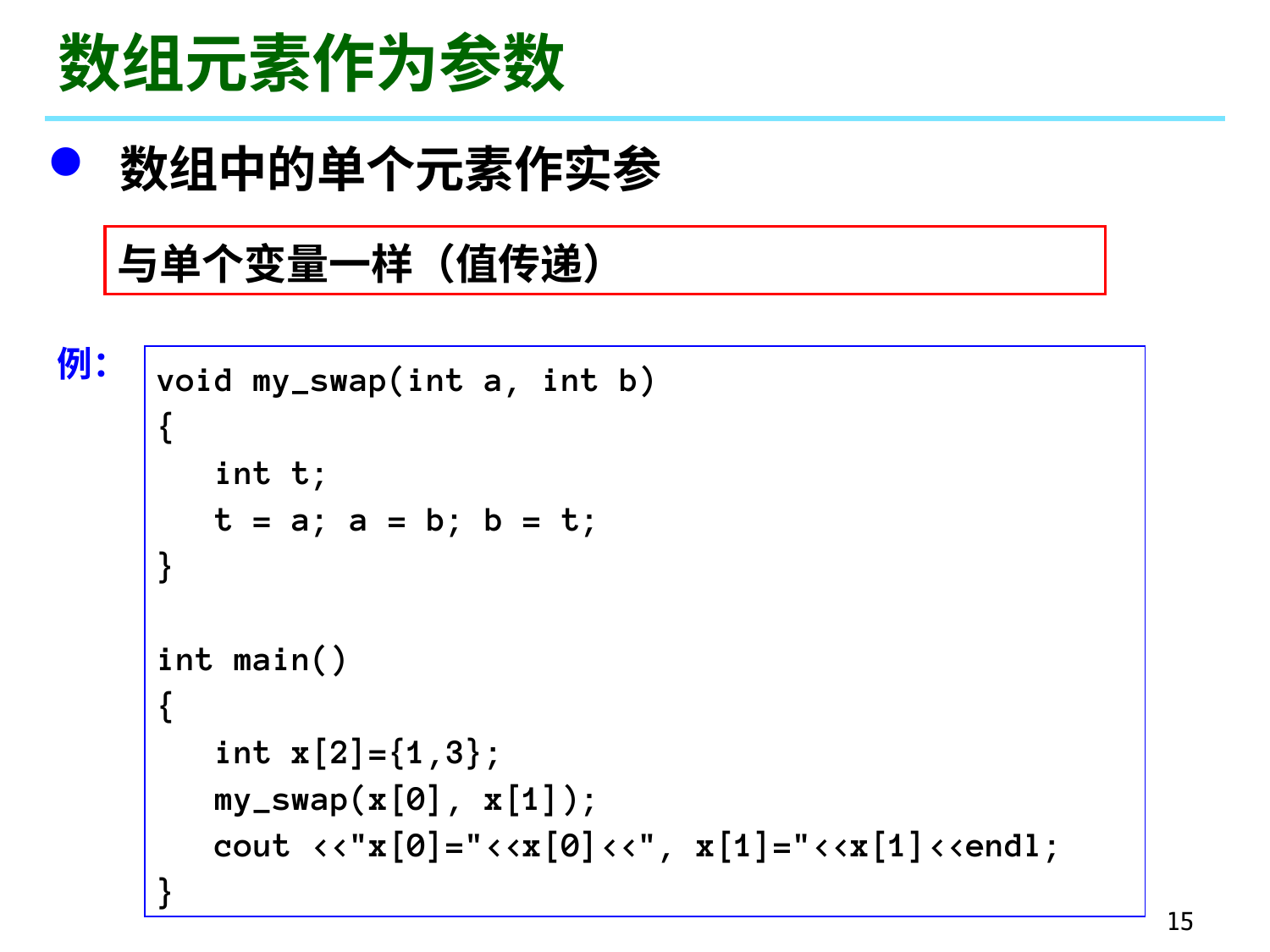

# 数组元素作为参数
 数组中的单个元素作实参
与单个变量一样（值传递）
例：
void my_swap(int a, int b)
{
   int t;
   t = a; a = b; b = t;
}

int main()
{
   int x[2]={1,3};
   my_swap(x[0], x[1]);
   cout <<"x[0]="<<x[0]<<", x[1]="<<x[1]<<endl;
}
15